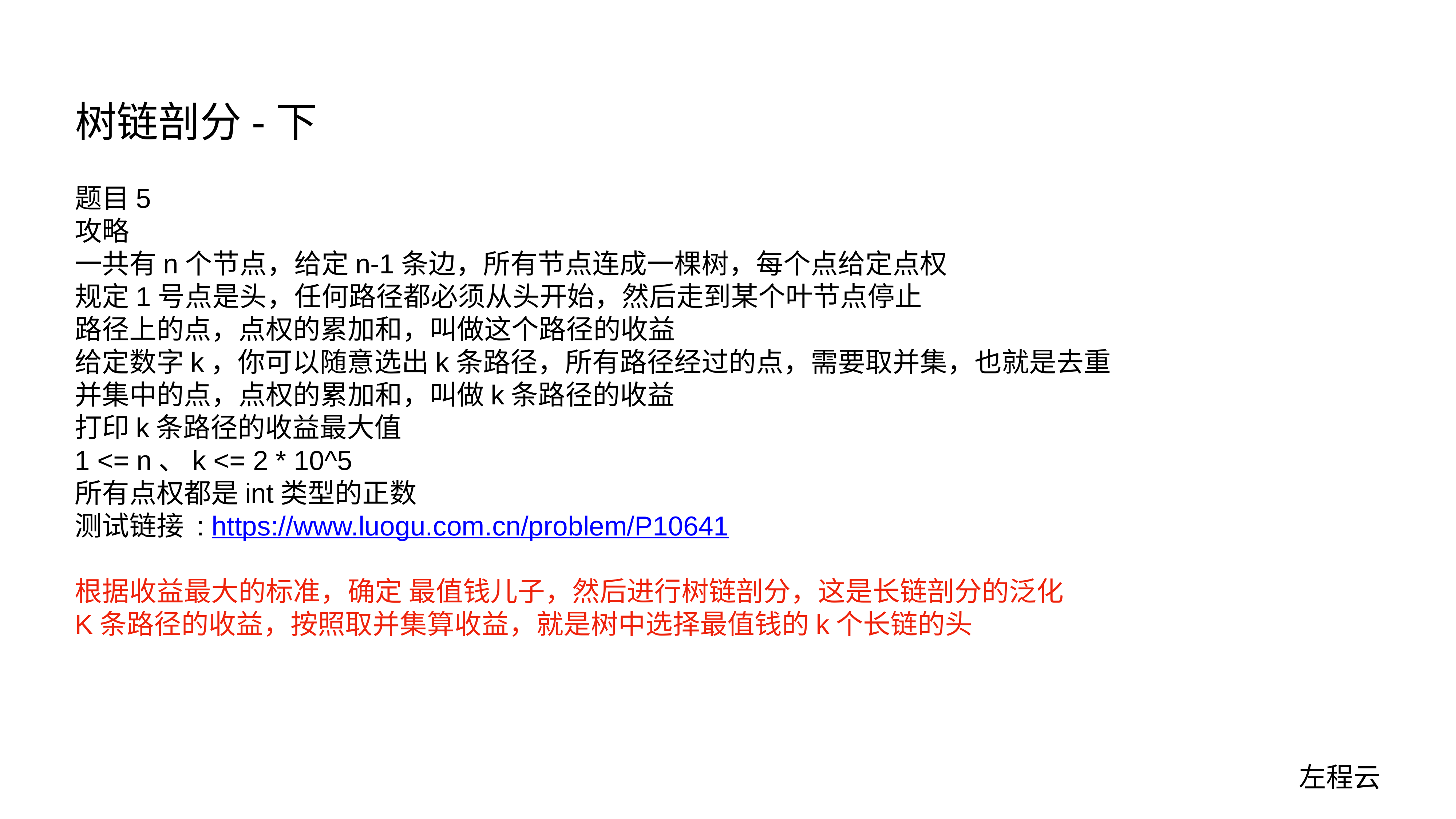

# 树链剖分-下
题目5
攻略
一共有n个节点，给定n-1条边，所有节点连成一棵树，每个点给定点权
规定1号点是头，任何路径都必须从头开始，然后走到某个叶节点停止
路径上的点，点权的累加和，叫做这个路径的收益
给定数字k，你可以随意选出k条路径，所有路径经过的点，需要取并集，也就是去重
并集中的点，点权的累加和，叫做k条路径的收益
打印k条路径的收益最大值
1 <= n、k <= 2 * 10^5
所有点权都是int类型的正数
测试链接 : https://www.luogu.com.cn/problem/P10641

根据收益最大的标准，确定 最值钱儿子，然后进行树链剖分，这是长链剖分的泛化
K条路径的收益，按照取并集算收益，就是树中选择最值钱的k个长链的头
左程云